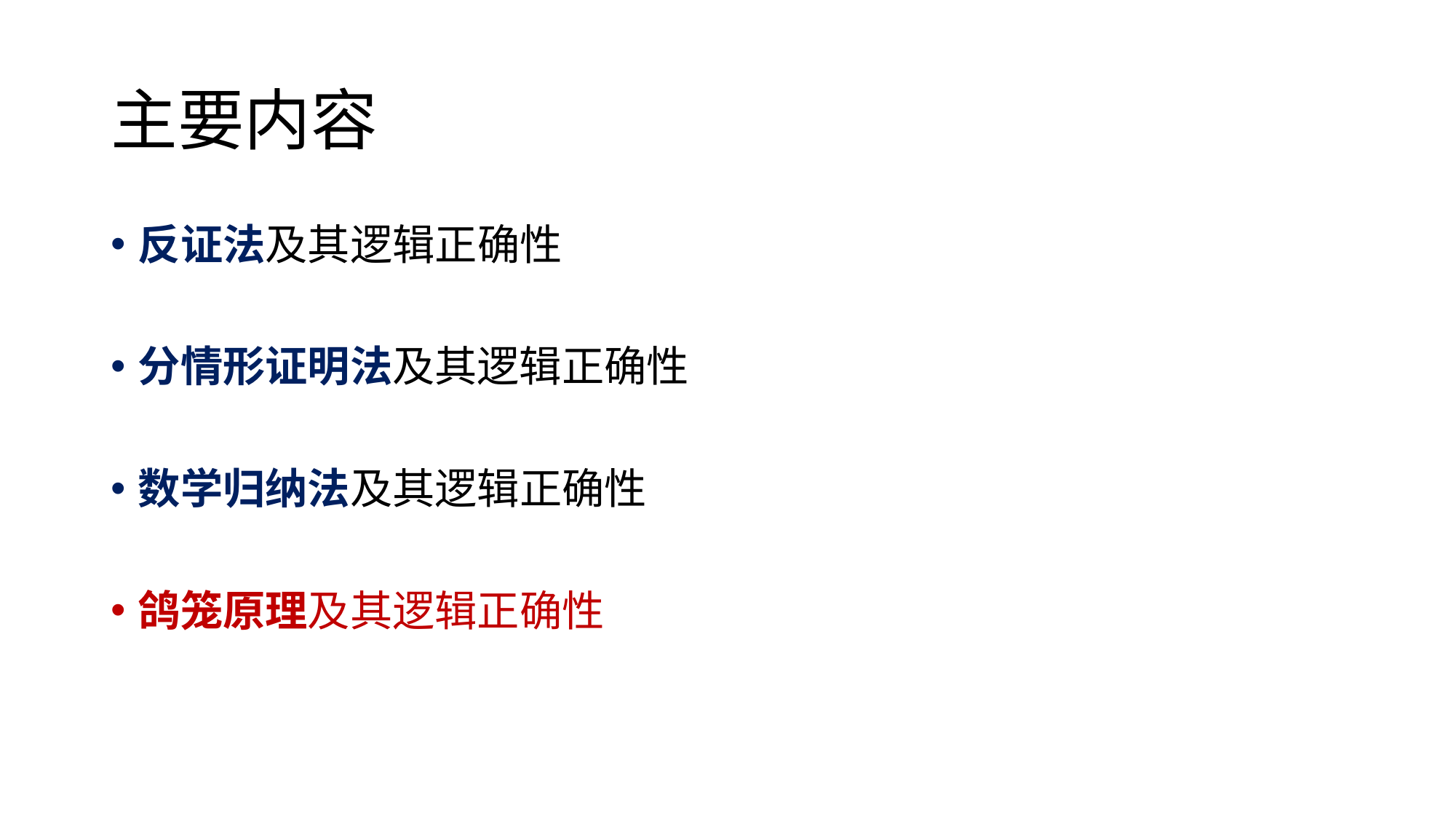

# 主要内容
反证法及其逻辑正确性

分情形证明法及其逻辑正确性

数学归纳法及其逻辑正确性

鸽笼原理及其逻辑正确性